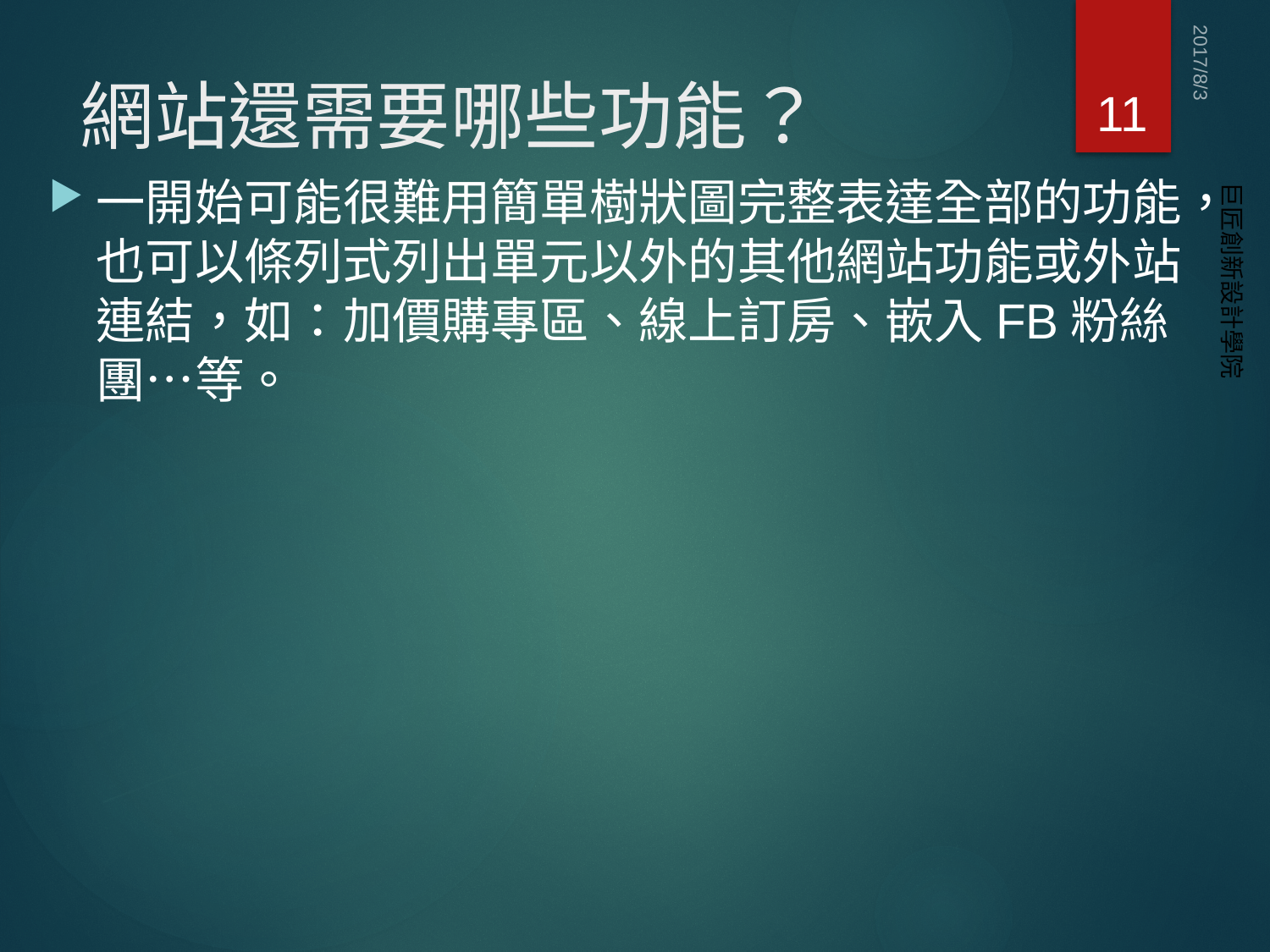

11
# 網站還需要哪些功能？
2017/8/3
一開始可能很難用簡單樹狀圖完整表達全部的功能，也可以條列式列出單元以外的其他網站功能或外站連結，如：加價購專區、線上訂房、嵌入FB粉絲團…等。
巨匠創新設計學院